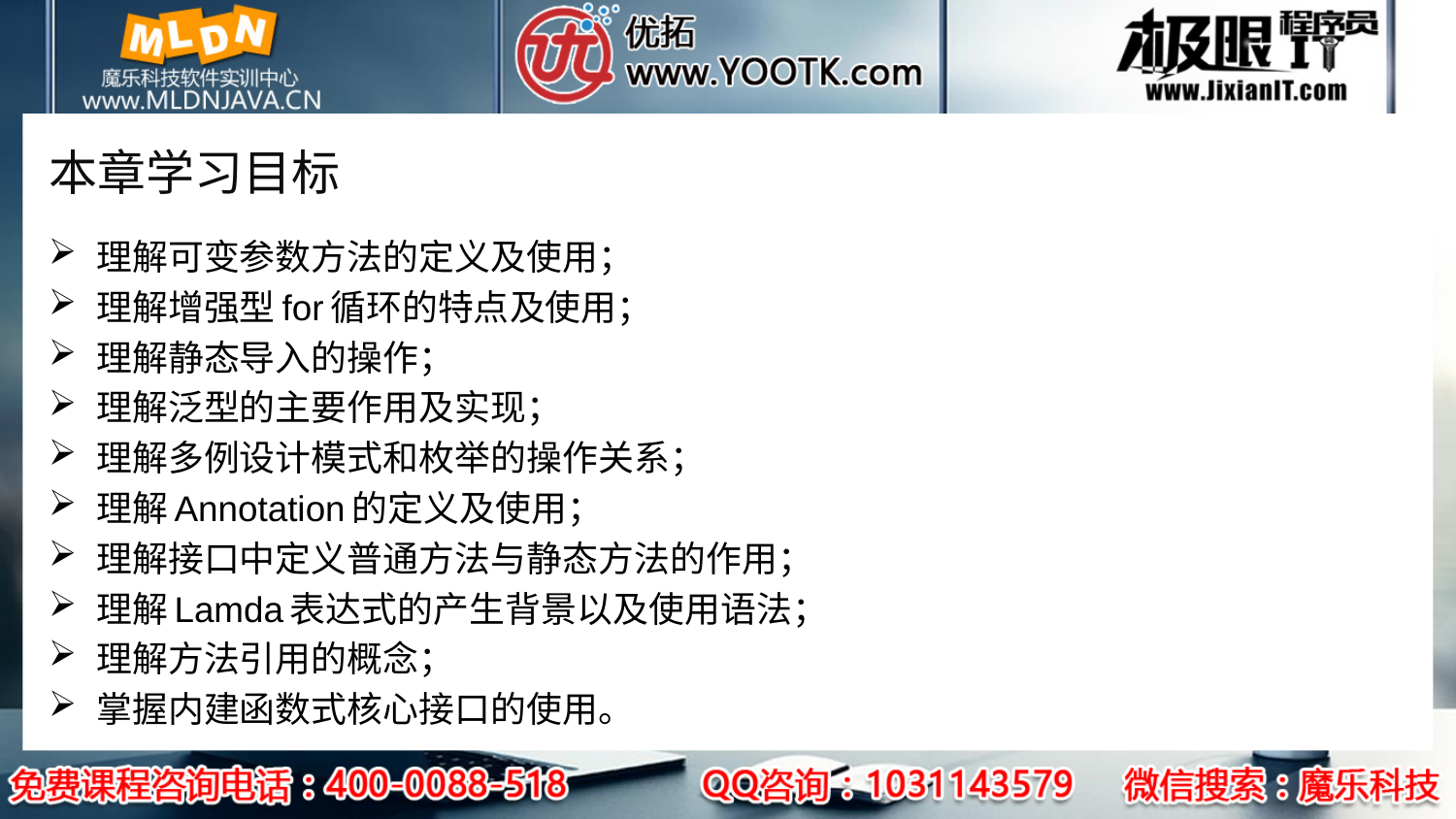

# 本章学习目标
理解可变参数方法的定义及使用；
理解增强型for循环的特点及使用；
理解静态导入的操作；
理解泛型的主要作用及实现；
理解多例设计模式和枚举的操作关系；
理解Annotation的定义及使用；
理解接口中定义普通方法与静态方法的作用；
理解Lamda表达式的产生背景以及使用语法；
理解方法引用的概念；
掌握内建函数式核心接口的使用。